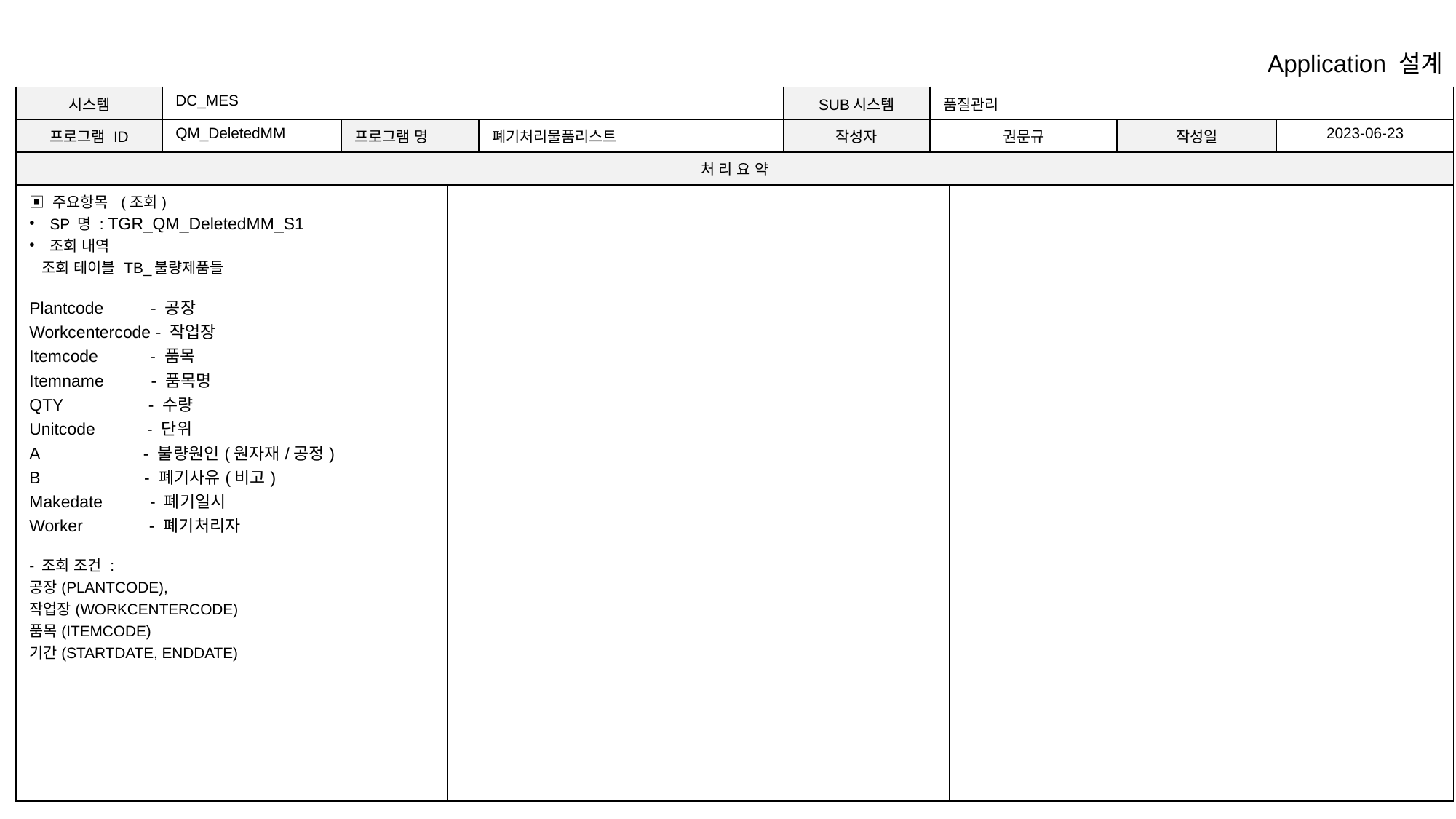

Application 설계
| 시스템 | DC\_MES |  |  |  | SUB시스템 | 품질관리 |  |  |  |
| --- | --- | --- | --- | --- | --- | --- | --- | --- | --- |
| 프로그램 ID | QM\_DeletedMM | 프로그램 명 |  | 폐기처리물품리스트 | 작성자 | 권문규 |  | 작성일 | 2023-06-23 |
| 처 리 요 약 |  |  |  |  |  |  |  |  |  |
| ▣ 주요항목 (조회) SP 명 : TGR\_QM\_DeletedMM\_S1 조회 내역 조회 테이블 TB\_불량제품들 Plantcode - 공장 Workcentercode - 작업장 Itemcode - 품목 Itemname - 품목명 QTY - 수량 Unitcode - 단위 A - 불량원인(원자재/공정) B - 폐기사유(비고) Makedate - 폐기일시 Worker - 폐기처리자 - 조회 조건 : 공장(PLANTCODE), 작업장(WORKCENTERCODE) 품목(ITEMCODE) 기간(STARTDATE, ENDDATE) |  |  |  |  |  |  |  |  |  |